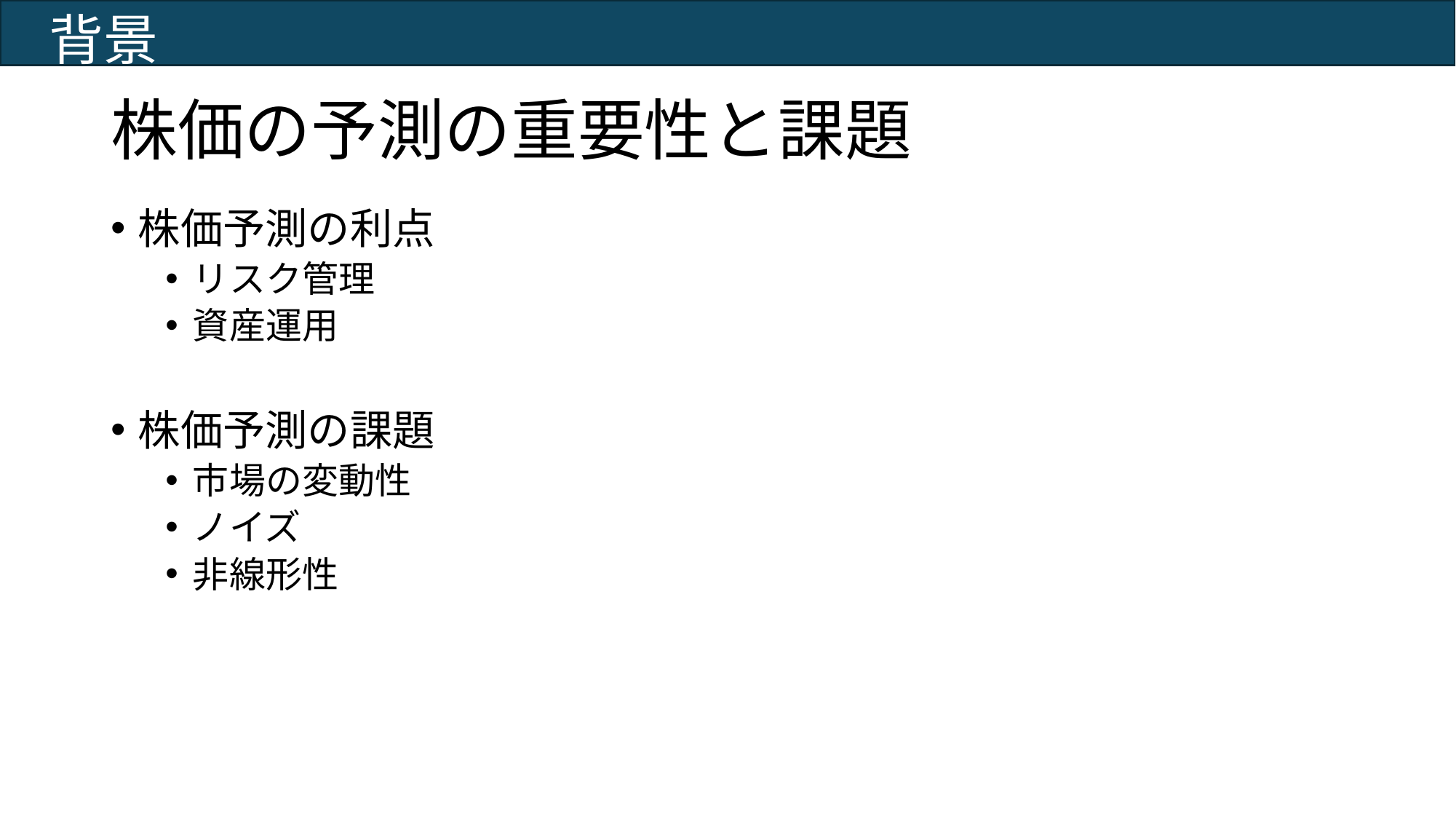

背景
# 株価の予測の重要性と課題
株価予測の利点
リスク管理
資産運用

株価予測の課題
市場の変動性
ノイズ
非線形性